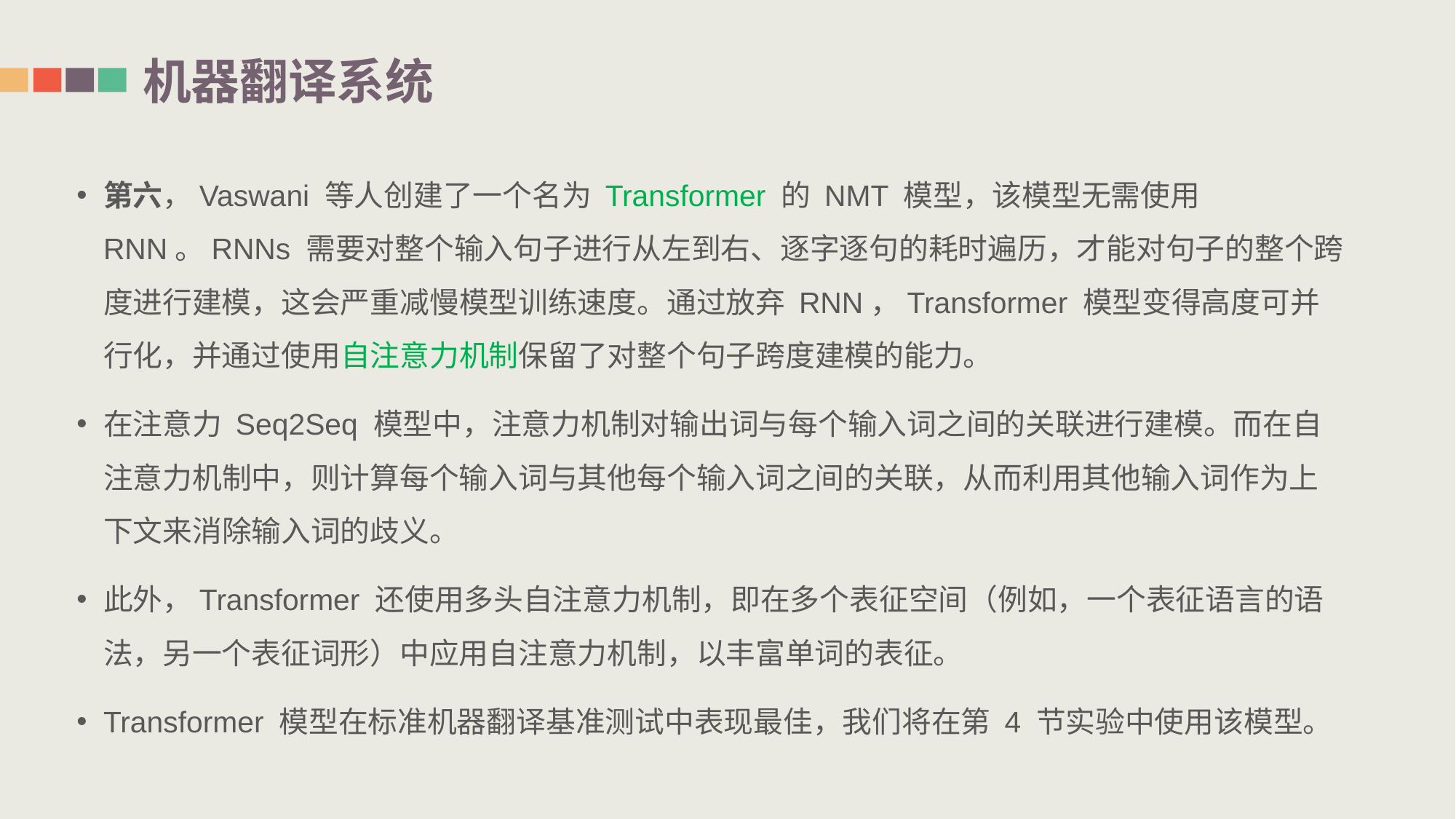

机器翻译系统

第六，Vaswani 等人创建了一个名为 Transformer 的 NMT 模型，该模型无需使用 RNN。RNNs 需要对整个输入句子进行从左到右、逐字逐句的耗时遍历，才能对句子的整个跨度进行建模，这会严重减慢模型训练速度。通过放弃 RNN，Transformer 模型变得高度可并行化，并通过使用自注意力机制保留了对整个句子跨度建模的能力。
在注意力 Seq2Seq 模型中，注意力机制对输出词与每个输入词之间的关联进行建模。而在自注意力机制中，则计算每个输入词与其他每个输入词之间的关联，从而利用其他输入词作为上下文来消除输入词的歧义。
此外，Transformer 还使用多头自注意力机制，即在多个表征空间（例如，一个表征语言的语法，另一个表征词形）中应用自注意力机制，以丰富单词的表征。
Transformer 模型在标准机器翻译基准测试中表现最佳，我们将在第 4 节实验中使用该模型。